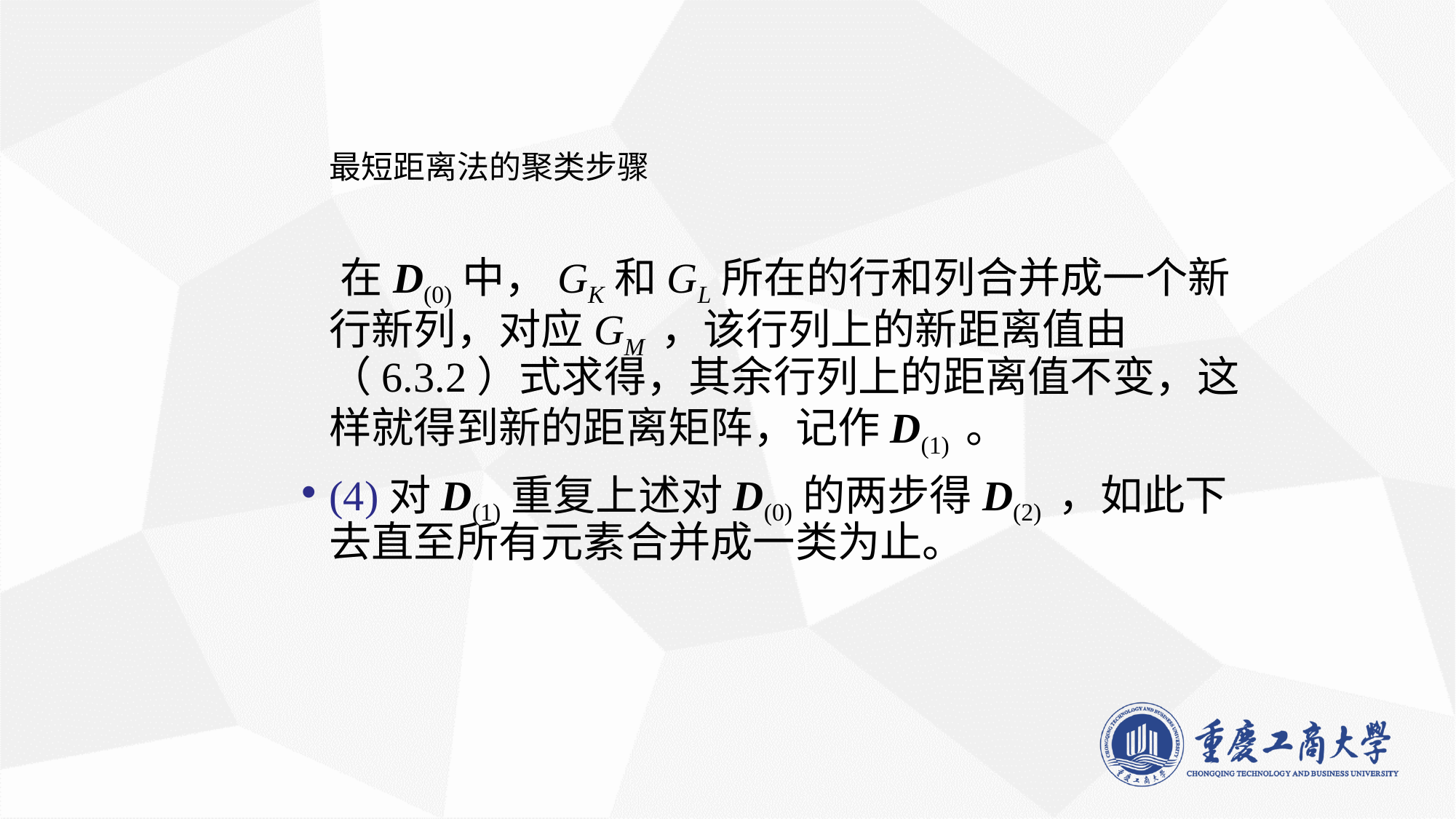

最短距离法的聚类步骤
   在D(0)中，GK和GL所在的行和列合并成一个新行新列，对应GM ，该行列上的新距离值由（6.3.2）式求得，其余行列上的距离值不变，这样就得到新的距离矩阵，记作D(1) 。
(4)对D(1)重复上述对D(0)的两步得D(2) ，如此下去直至所有元素合并成一类为止。